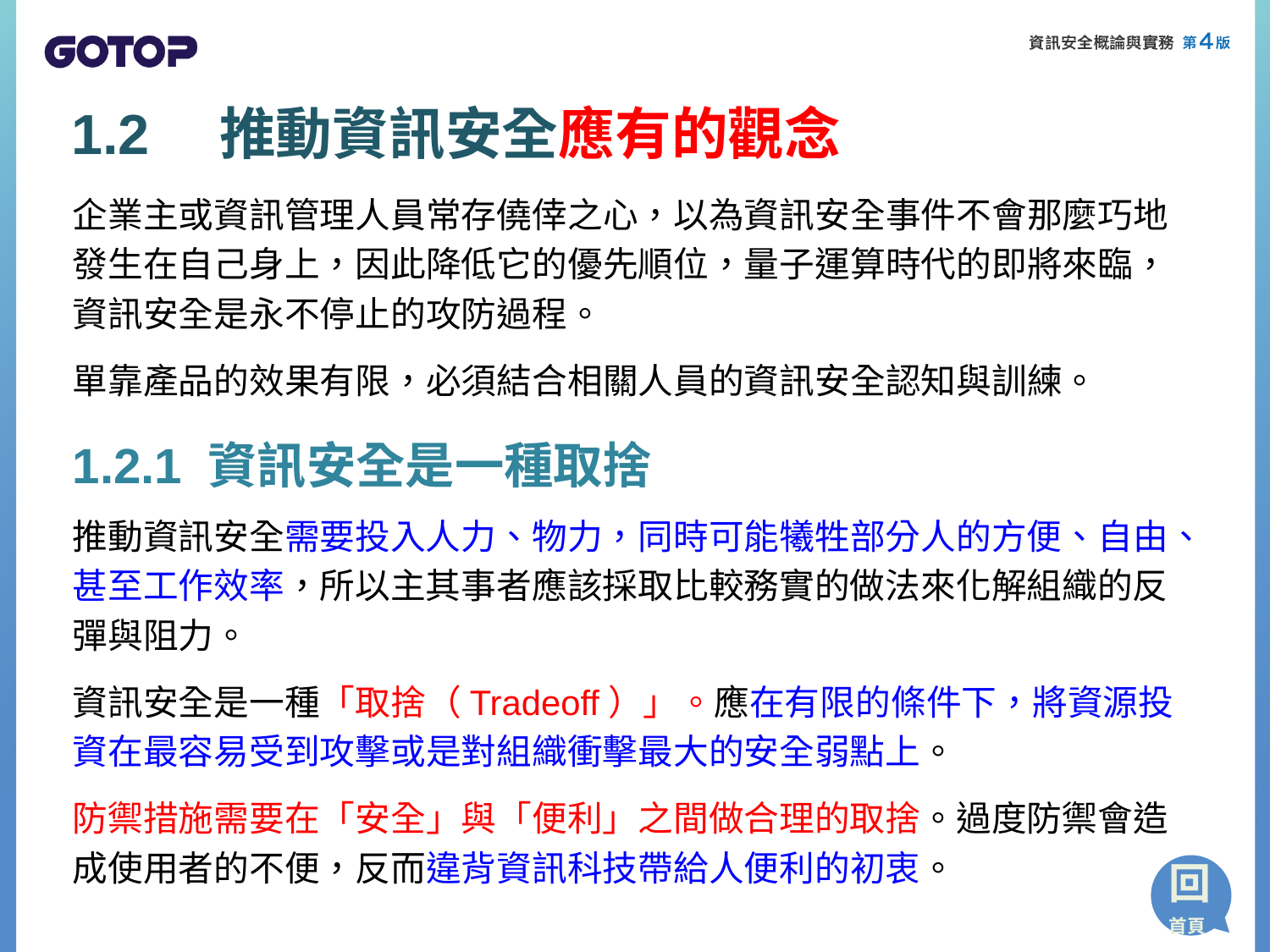

# 1.2　推動資訊安全應有的觀念
企業主或資訊管理人員常存僥倖之心，以為資訊安全事件不會那麼巧地發生在自己身上，因此降低它的優先順位，量子運算時代的即將來臨，資訊安全是永不停止的攻防過程。
單靠產品的效果有限，必須結合相關人員的資訊安全認知與訓練。
1.2.1 資訊安全是一種取捨
推動資訊安全需要投入人力、物力，同時可能犧牲部分人的方便、自由、甚至工作效率，所以主其事者應該採取比較務實的做法來化解組織的反彈與阻力。
資訊安全是一種「取捨（Tradeoff）」。應在有限的條件下，將資源投資在最容易受到攻擊或是對組織衝擊最大的安全弱點上。
防禦措施需要在「安全」與「便利」之間做合理的取捨。過度防禦會造成使用者的不便，反而違背資訊科技帶給人便利的初衷。